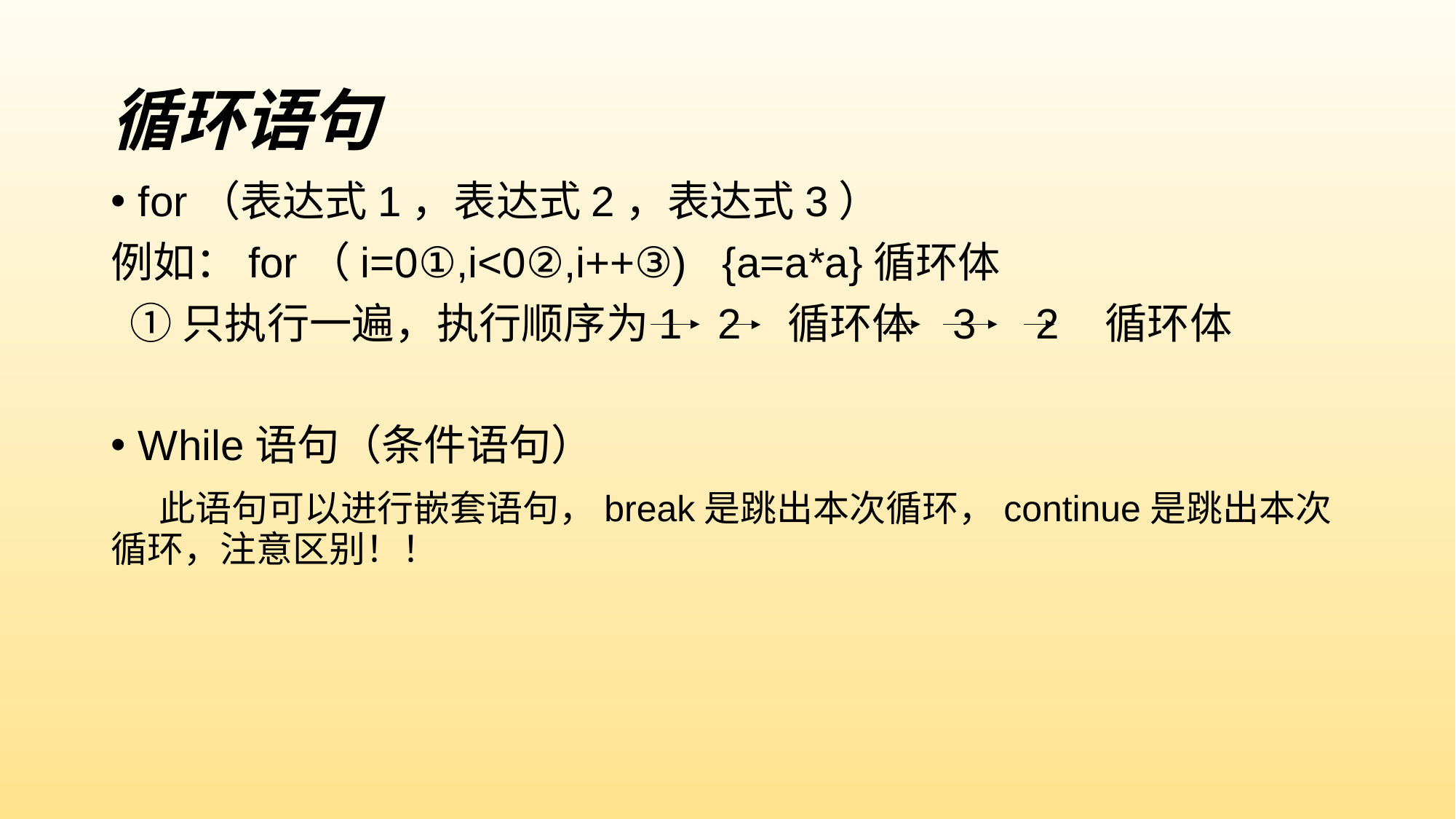

# 循环语句
for（表达式1，表达式2，表达式3）
例如：for（i=0①,i<0②,i++③)   {a=a*a}循环体
  ①只执行一遍，执行顺序为1   2   循环体   3     2   循环体

While语句（条件语句）
    此语句可以进行嵌套语句，break是跳出本次循环，continue是跳出本次循环，注意区别！！